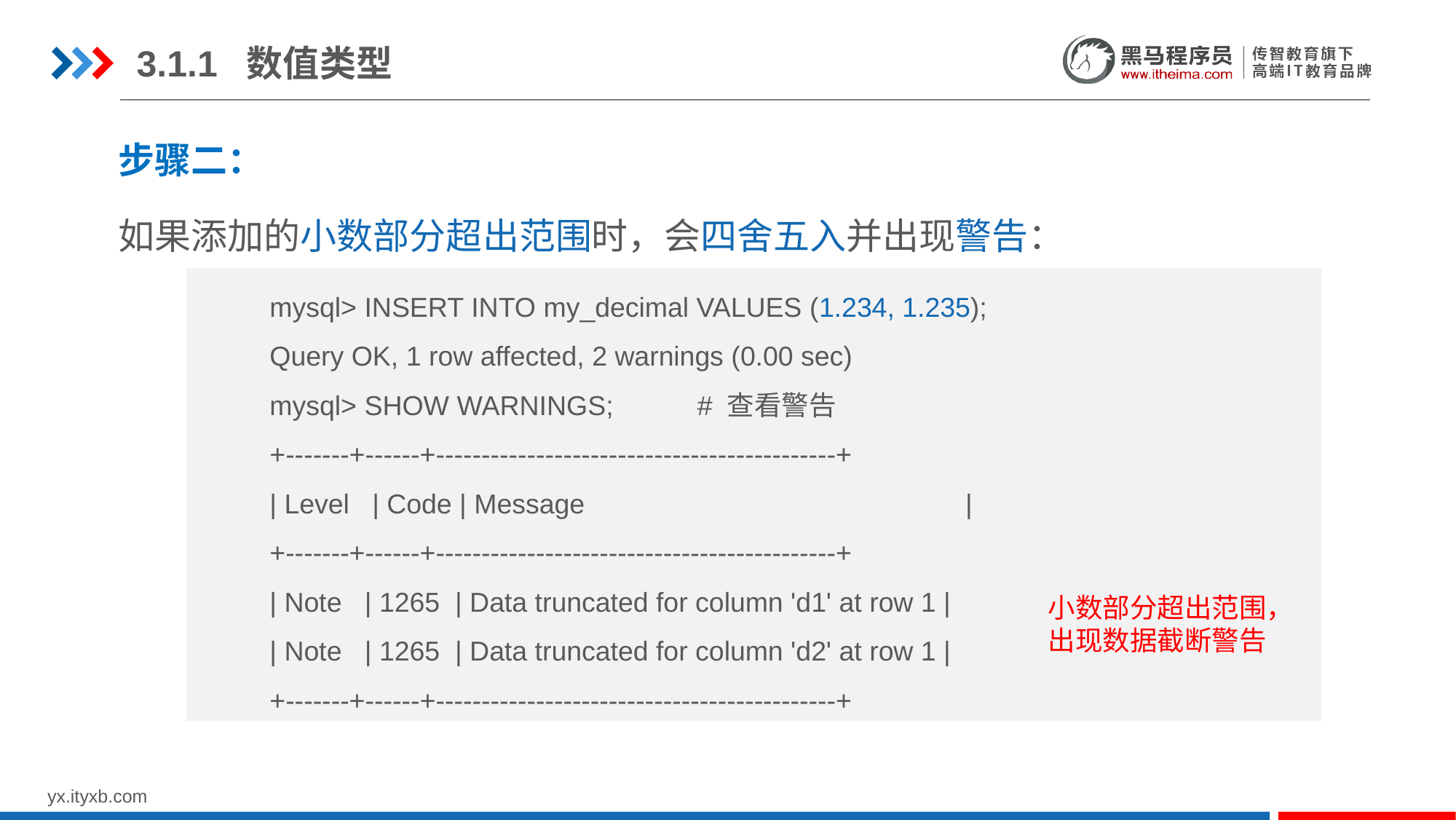

3.1.1  数值类型
步骤二：
如果添加的小数部分超出范围时，会四舍五入并出现警告：
mysql> INSERT INTO my_decimal VALUES (1.234, 1.235);
Query OK, 1 row affected, 2 warnings (0.00 sec)
mysql> SHOW WARNINGS;           # 查看警告
+-------+------+--------------------------------------------+
| Level   | Code | Message                                                  |
+-------+------+--------------------------------------------+
| Note   | 1265  | Data truncated for column 'd1' at row 1 |
| Note   | 1265  | Data truncated for column 'd2' at row 1 |
+-------+------+--------------------------------------------+
小数部分超出范围，出现数据截断警告